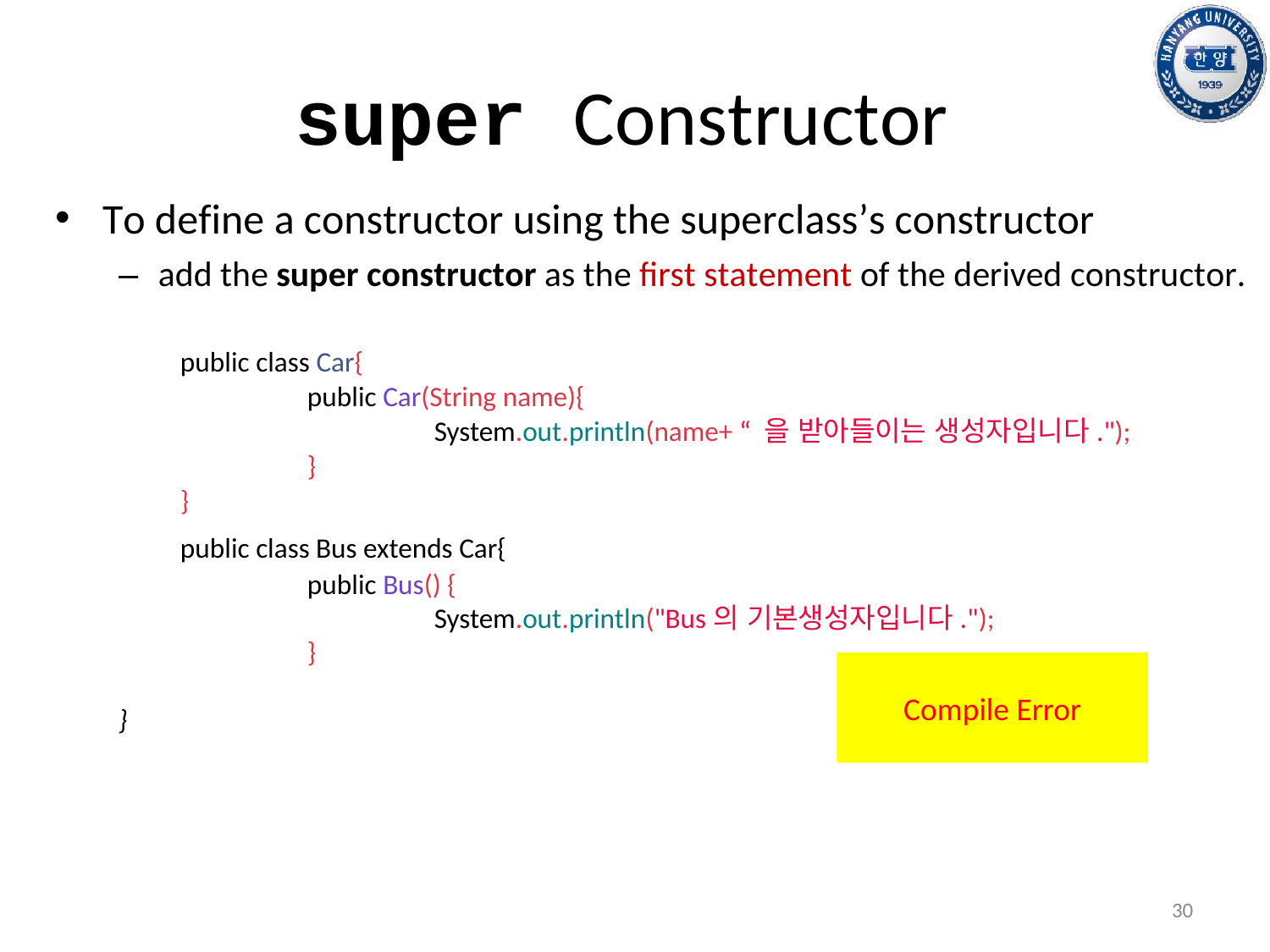

# super Constructor
To define a constructor using the superclass’s constructor
–	add the super constructor as the first statement of the derived constructor.

	public class Car{
		public Car(String name){
			System.out.println(name+ “ 을 받아들이는 생성자입니다.");
		}
	}
	public class Bus extends Car{
		public Bus() {
			System.out.println("Bus의 기본생성자입니다.");
		}

	}
Compile Error
30